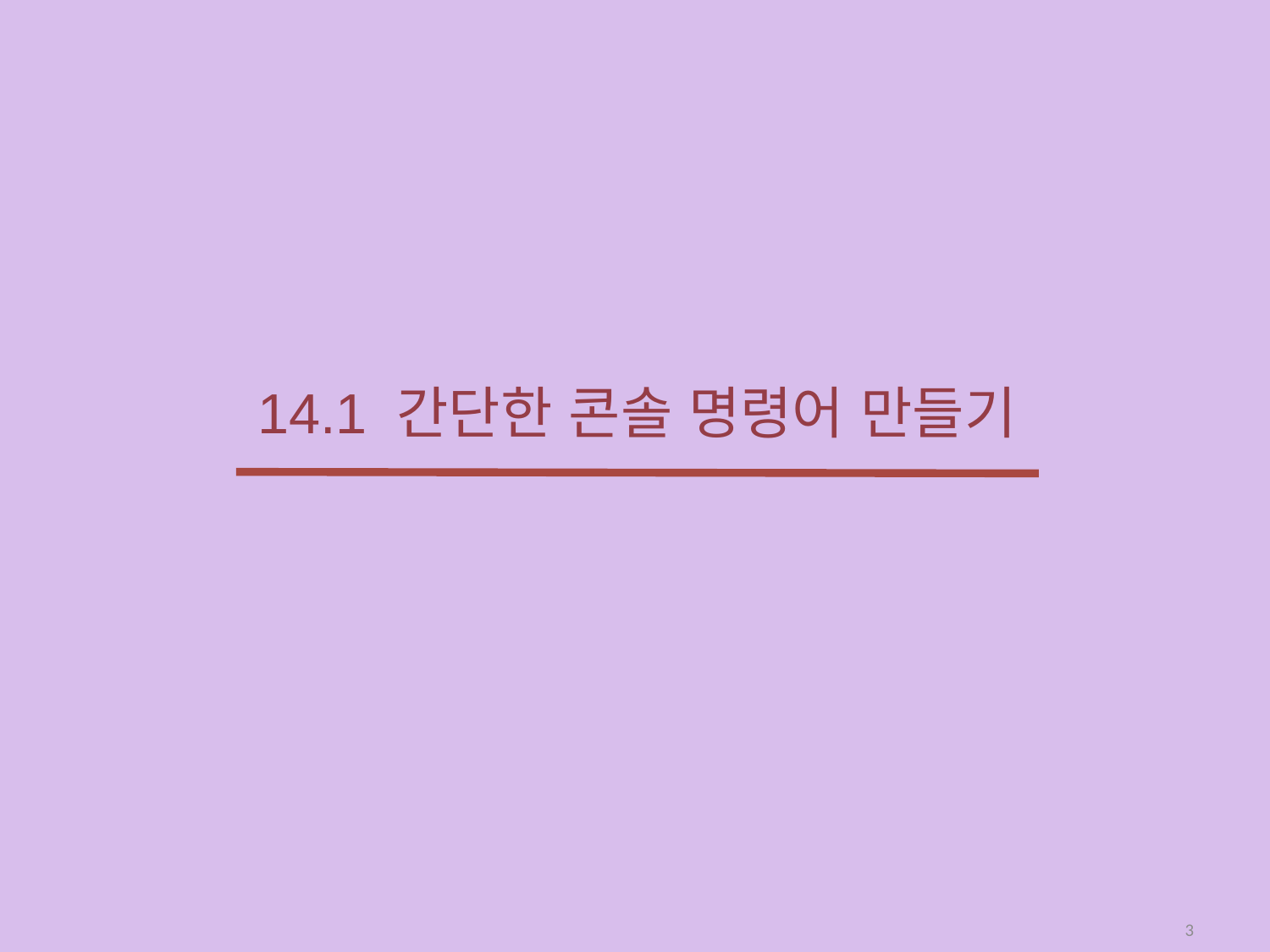

# 14.1 간단한 콘솔 명령어 만들기
3